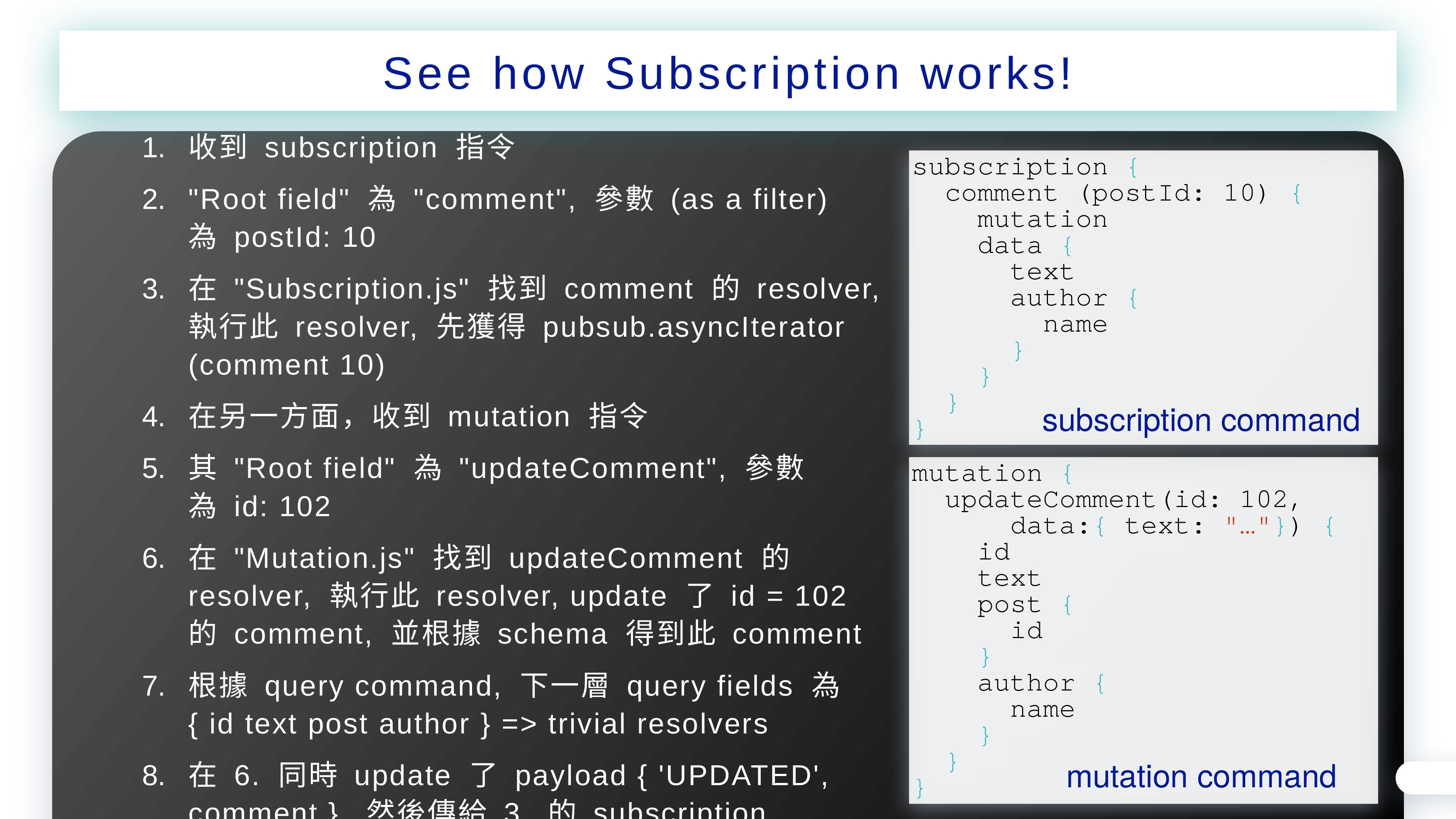

See how Subscription works!
subscription {
  comment (postId: 10) {
    mutation
    data {
      text
      author {
        name
      }
    }
  }
}
收到 subscription 指令
"Root field" 為 "comment", 參數 (as a filter)
為 postId: 10
在 "Subscription.js" 找到 comment 的 resolver,
執行此 resolver, 先獲得 pubsub.asyncIterator
(comment 10)
在另一方面，收到 mutation 指令
其 "Root field" 為 "updateComment", 參數
為 id: 102
在 "Mutation.js" 找到 updateComment 的
resolver, 執行此 resolver, update 了 id = 102
的 comment, 並根據 schema 得到此 comment
根據 query command, 下一層 query fields 為
{ id text post author } => trivial resolvers
在 6. 同時 update 了 payload { 'UPDATED',
comment }, 然後傳給 3. 的 subscription
subscription command
mutation {
  updateComment(id: 102,
      data:{ text: "…"}) {
    id
    text
    post {
      id
    }
    author {
      name
    }
  }
}
mutation command
42